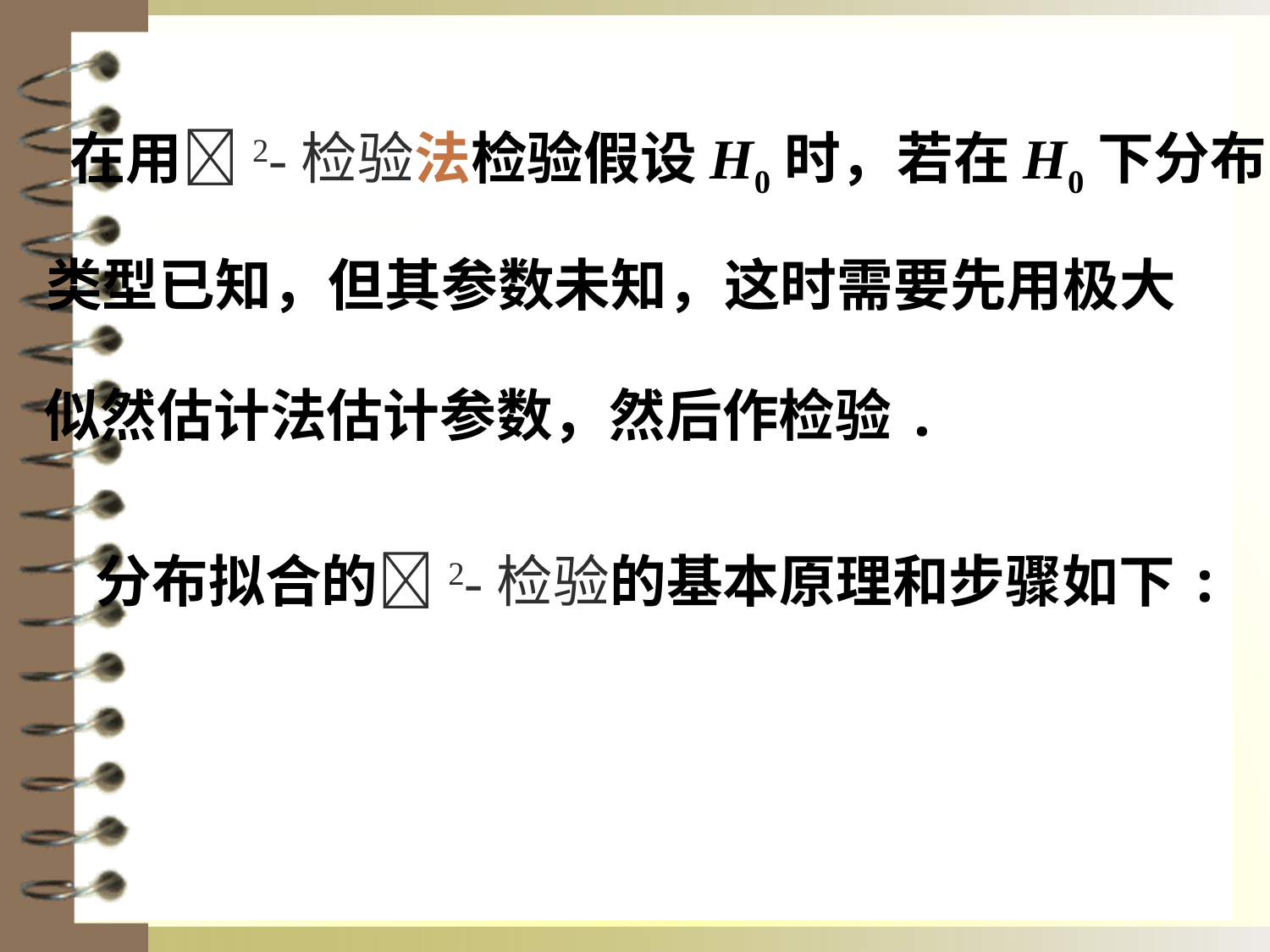

在用χ2-检验法检验假设H0时，若在H0下分布
类型已知，但其参数未知，这时需要先用极大
似然估计法估计参数，然后作检验.
分布拟合的χ2-检验的基本原理和步骤如下: